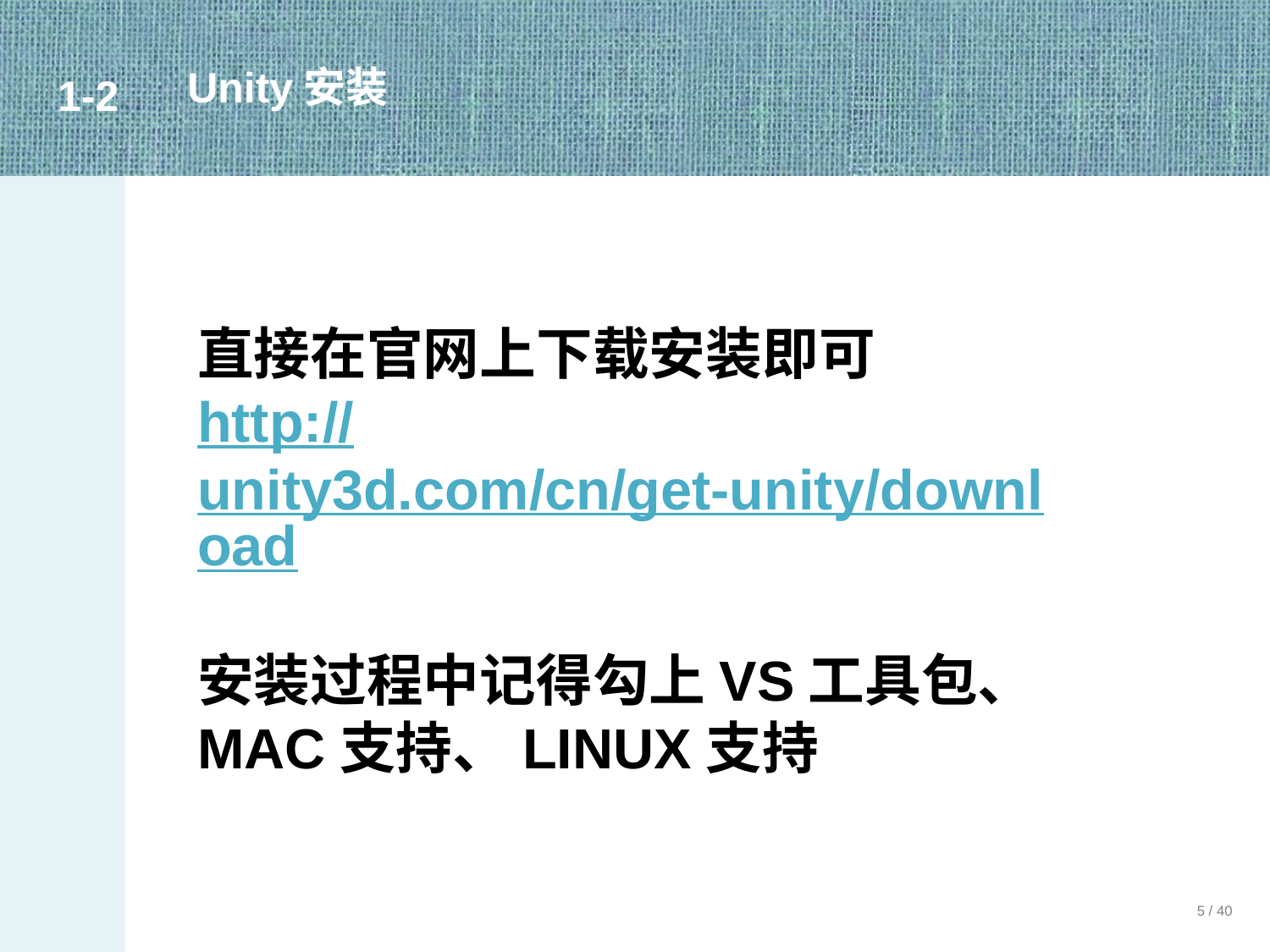

1-2
Unity安装
直接在官网上下载安装即可
http://unity3d.com/cn/get-unity/download

安装过程中记得勾上VS工具包、MAC支持、LINUX支持

5 / 40